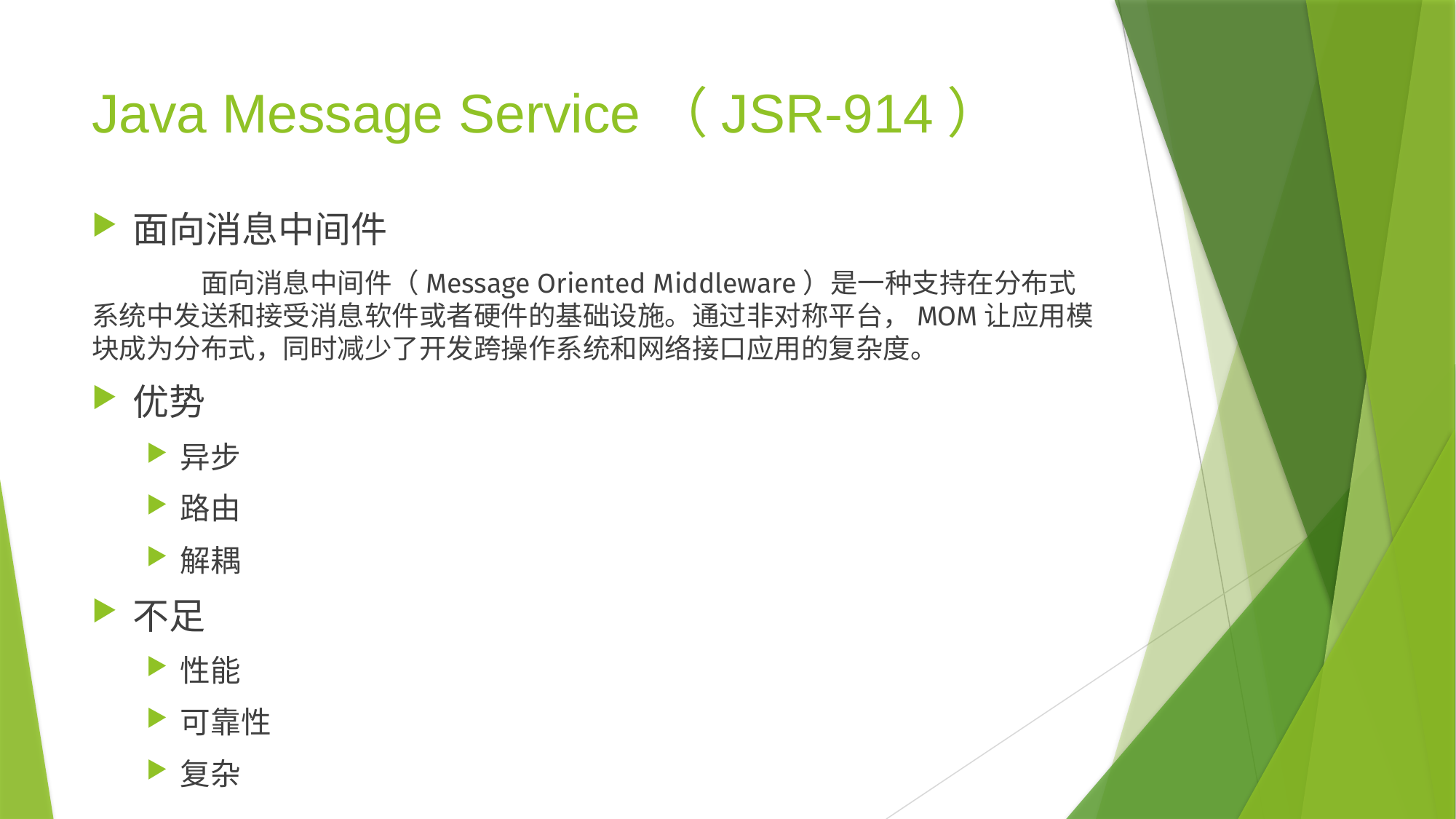

# Java Message Service（JSR-914）
面向消息中间件
	面向消息中间件（Message Oriented Middleware）是一种支持在分布式系统中发送和接受消息软件或者硬件的基础设施。通过非对称平台，MOM让应用模块成为分布式，同时减少了开发跨操作系统和网络接口应用的复杂度。
优势
异步
路由
解耦
不足
性能
可靠性
复杂